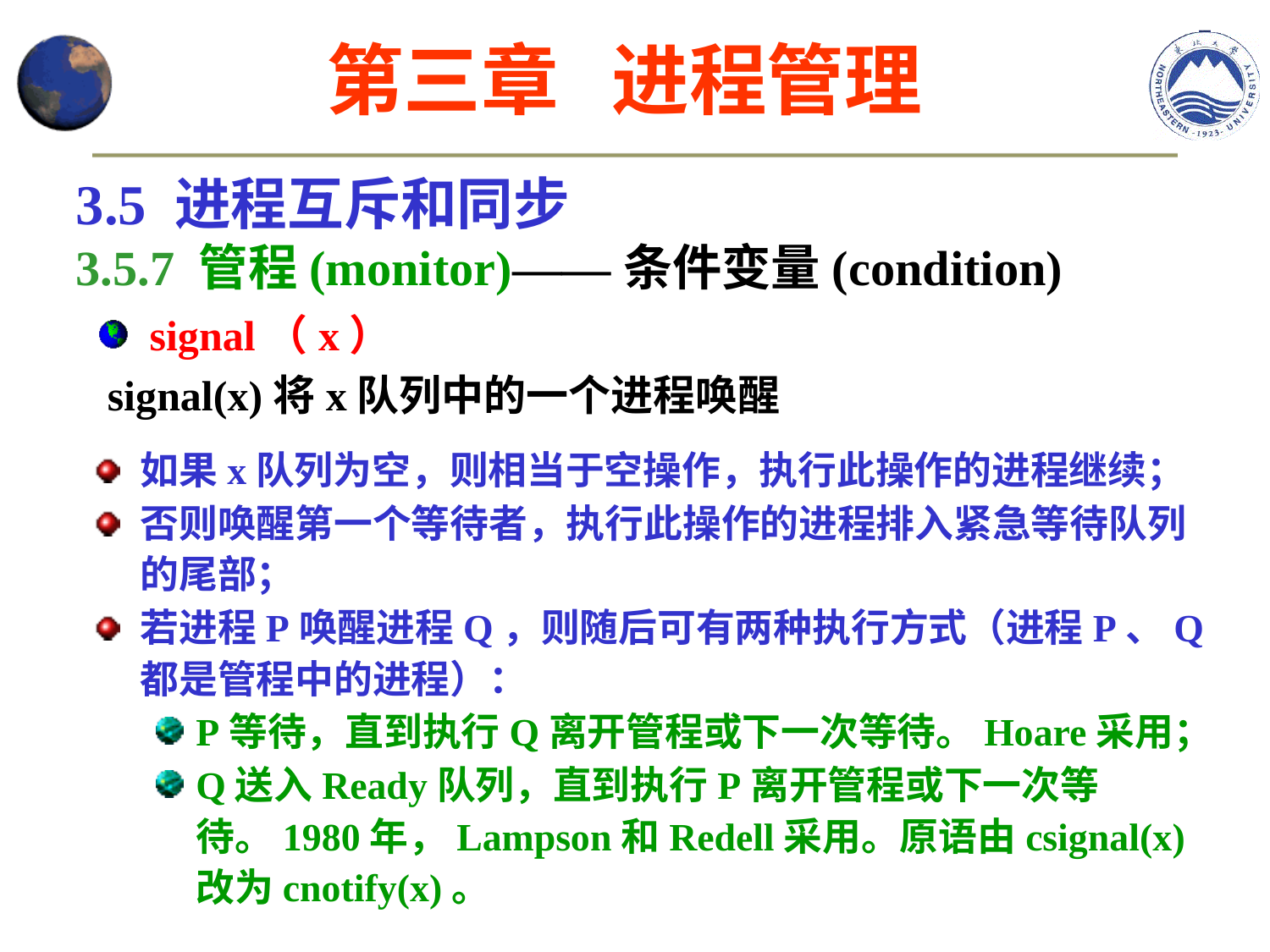

第三章   进程管理
3.5 进程互斥和同步
3.5.7 管程(monitor)——条件变量(condition)
  signal（x）
signal(x)将x队列中的一个进程唤醒
如果x队列为空，则相当于空操作，执行此操作的进程继续；
否则唤醒第一个等待者，执行此操作的进程排入紧急等待队列的尾部；
若进程P唤醒进程Q，则随后可有两种执行方式（进程P、Q都是管程中的进程）：
P等待，直到执行Q离开管程或下一次等待。Hoare采用；
Q送入Ready队列，直到执行P离开管程或下一次等待。1980年，Lampson和Redell采用。原语由csignal(x)改为cnotify(x)。